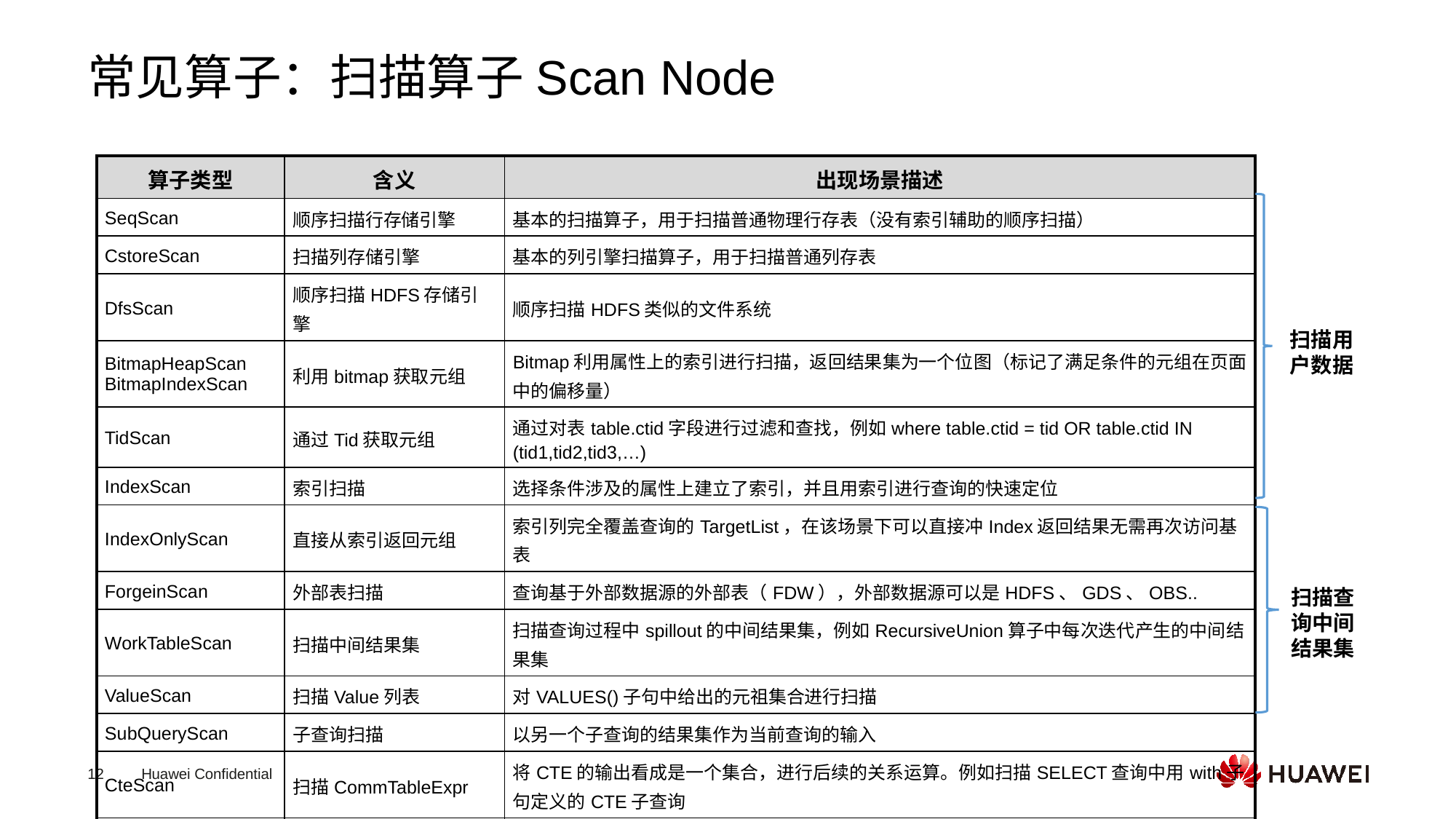

# 常见算子：扫描算子Scan Node
| 算子类型 | 含义 | 出现场景描述 |
| --- | --- | --- |
| SeqScan | 顺序扫描行存储引擎 | 基本的扫描算子，用于扫描普通物理行存表（没有索引辅助的顺序扫描） |
| CstoreScan | 扫描列存储引擎 | 基本的列引擎扫描算子，用于扫描普通列存表 |
| DfsScan | 顺序扫描HDFS存储引擎 | 顺序扫描HDFS类似的文件系统 |
| BitmapHeapScan BitmapIndexScan | 利用bitmap获取元组 | Bitmap利用属性上的索引进行扫描，返回结果集为一个位图（标记了满足条件的元组在页面中的偏移量） |
| TidScan | 通过Tid获取元组 | 通过对表table.ctid字段进行过滤和查找，例如where table.ctid = tid OR table.ctid IN (tid1,tid2,tid3,…) |
| IndexScan | 索引扫描 | 选择条件涉及的属性上建立了索引，并且用索引进行查询的快速定位 |
| IndexOnlyScan | 直接从索引返回元组 | 索引列完全覆盖查询的TargetList，在该场景下可以直接冲Index返回结果无需再次访问基表 |
| ForgeinScan | 外部表扫描 | 查询基于外部数据源的外部表（FDW），外部数据源可以是HDFS、GDS、OBS.. |
| WorkTableScan | 扫描中间结果集 | 扫描查询过程中spillout的中间结果集，例如RecursiveUnion算子中每次迭代产生的中间结果集 |
| ValueScan | 扫描Value列表 | 对VALUES()子句中给出的元祖集合进行扫描 |
| SubQueryScan | 子查询扫描 | 以另一个子查询的结果集作为当前查询的输入 |
| CteScan | 扫描CommTableExpr | 将CTE的输出看成是一个集合，进行后续的关系运算。例如扫描SELECT查询中用with子句定义的CTE子查询 |
| FunctionScan | 函数扫描 | 将函数的输出看成是一个集合，进行后续的关系运算FROM function\_name |

扫描用户数据

扫描查询中间结果集